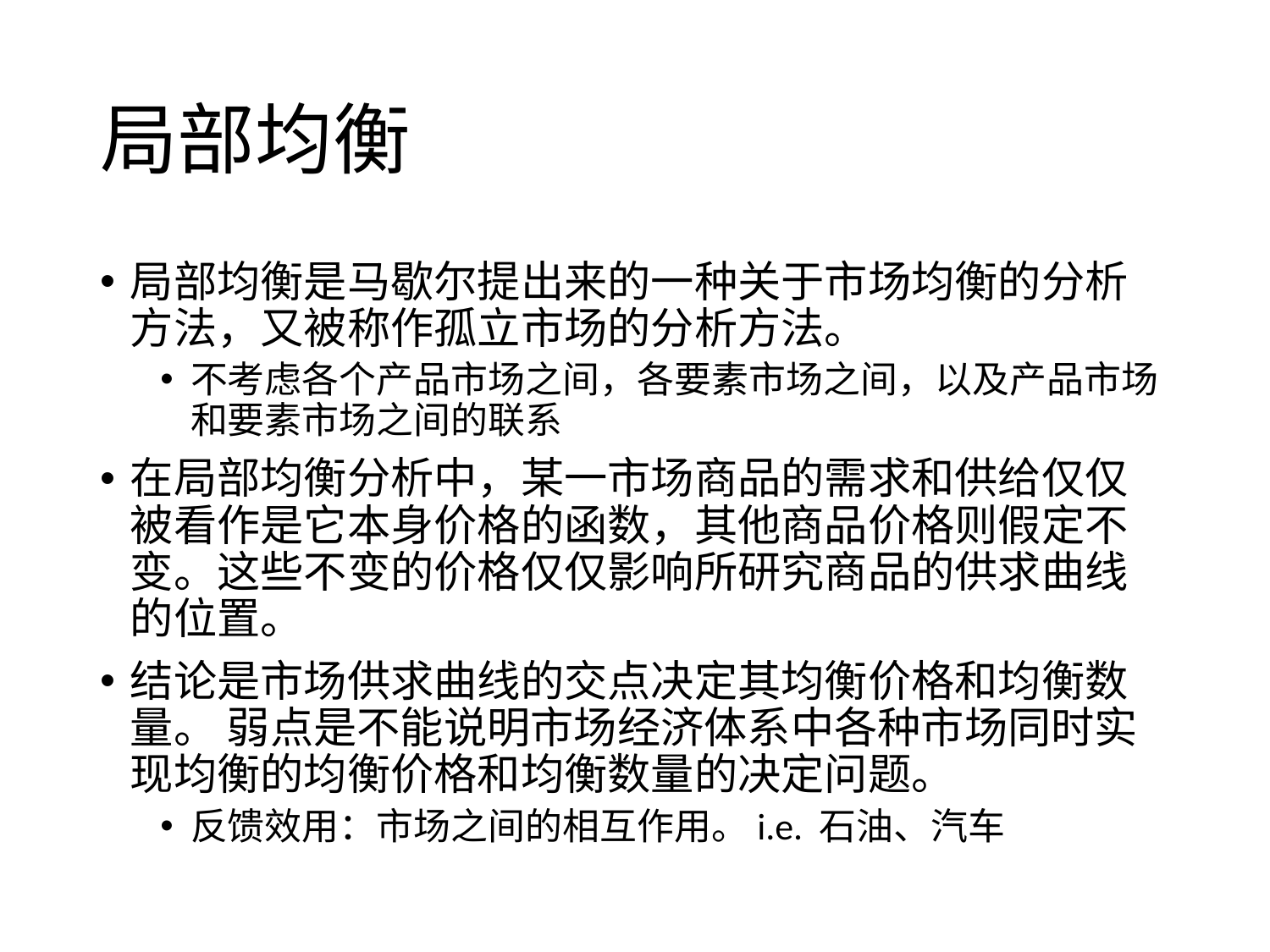

# 局部均衡
局部均衡是马歇尔提出来的一种关于市场均衡的分析方法，又被称作孤立市场的分析方法。
不考虑各个产品市场之间，各要素市场之间，以及产品市场和要素市场之间的联系
在局部均衡分析中，某一市场商品的需求和供给仅仅被看作是它本身价格的函数，其他商品价格则假定不变。这些不变的价格仅仅影响所研究商品的供求曲线的位置。
结论是市场供求曲线的交点决定其均衡价格和均衡数量。 弱点是不能说明市场经济体系中各种市场同时实现均衡的均衡价格和均衡数量的决定问题。
反馈效用：市场之间的相互作用。i.e. 石油、汽车